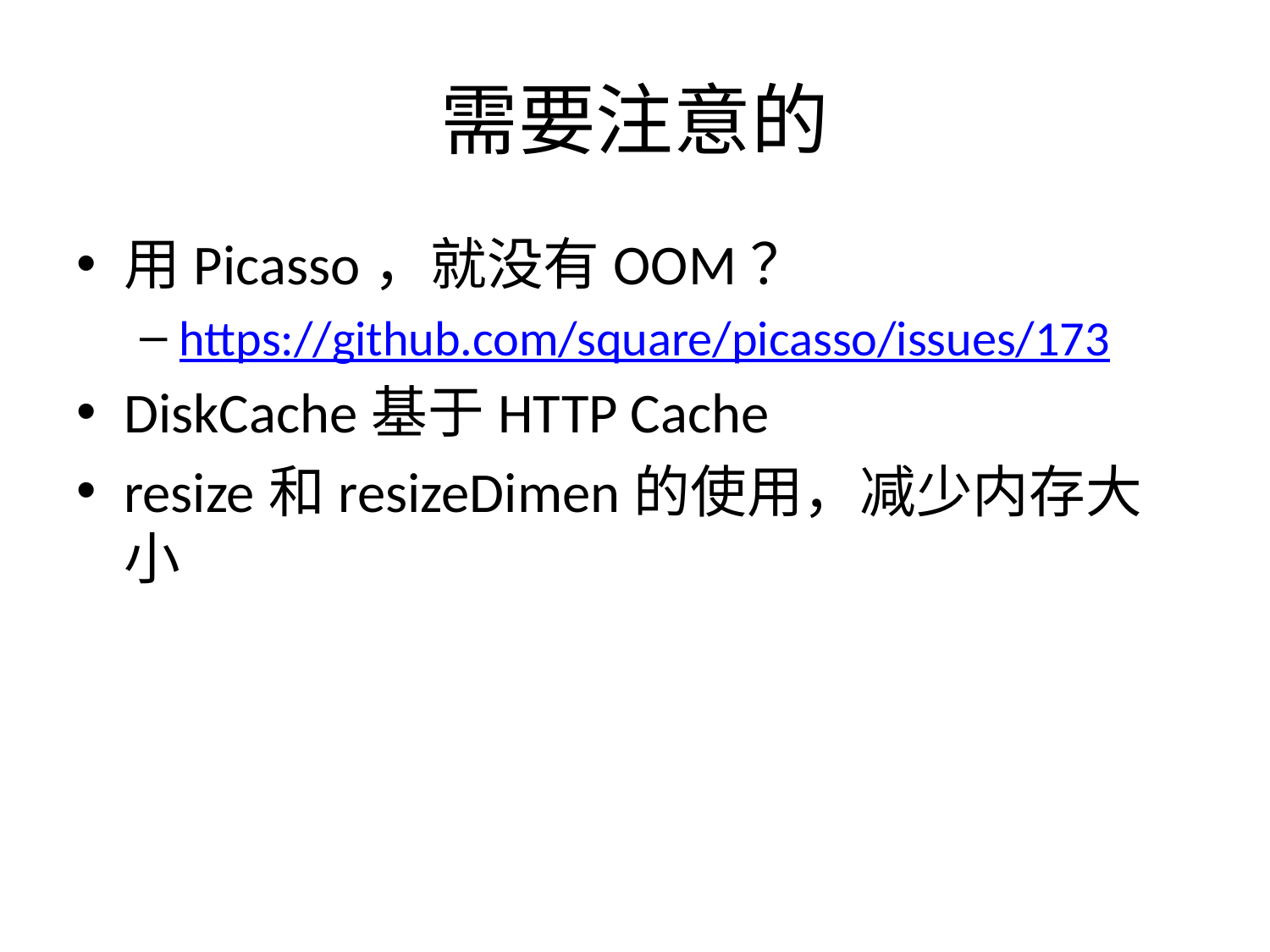

# 需要注意的
用Picasso，就没有OOM？
https://github.com/square/picasso/issues/173
DiskCache基于HTTP Cache
resize和resizeDimen的使用，减少内存大小